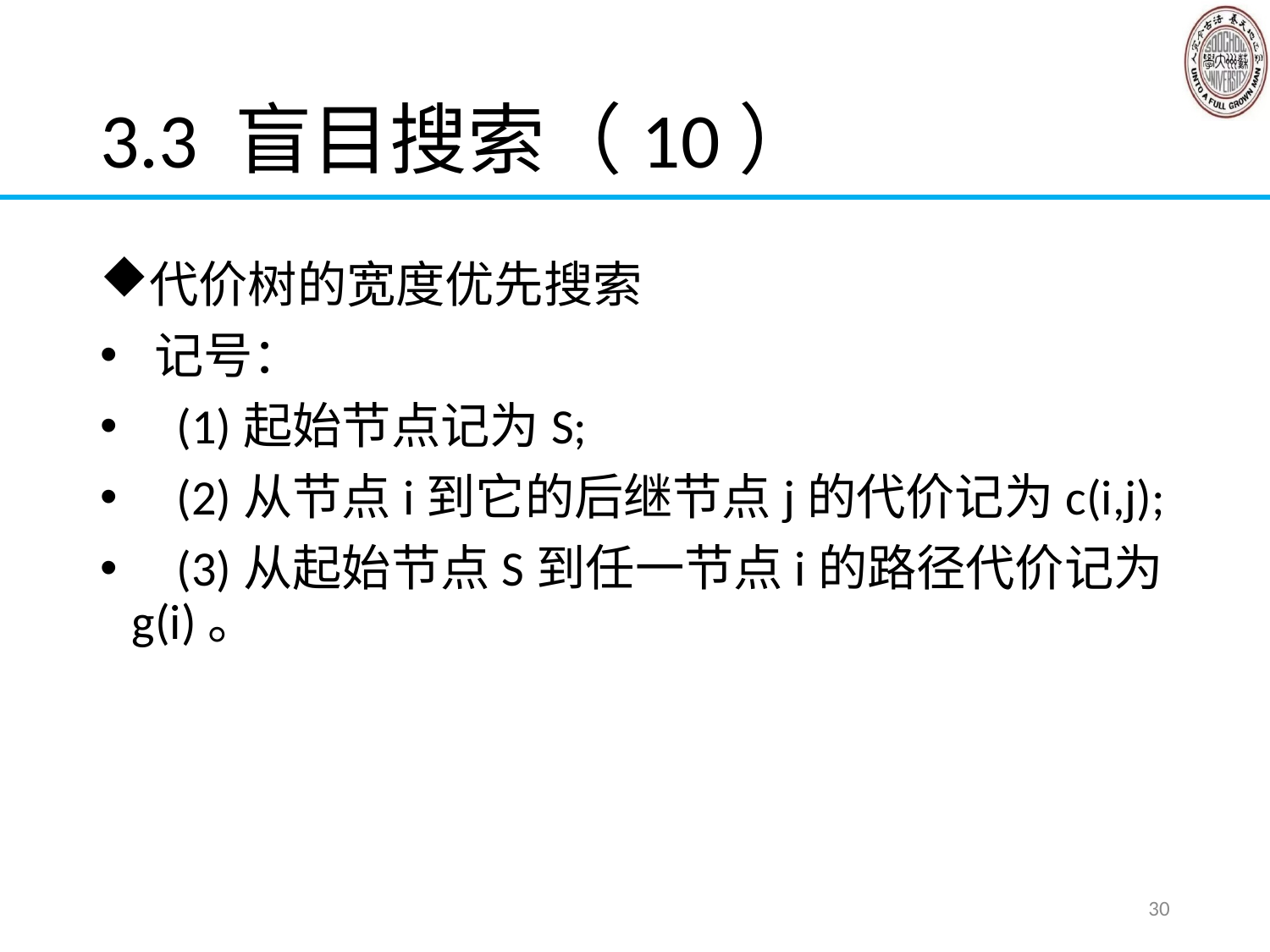

# 3.3 盲目搜索（10）
代价树的宽度优先搜索
 记号：
    (1)起始节点记为S;
    (2)从节点i到它的后继节点j的代价记为c(i,j);
    (3)从起始节点S到任一节点i的路径代价记为g(i)。

30